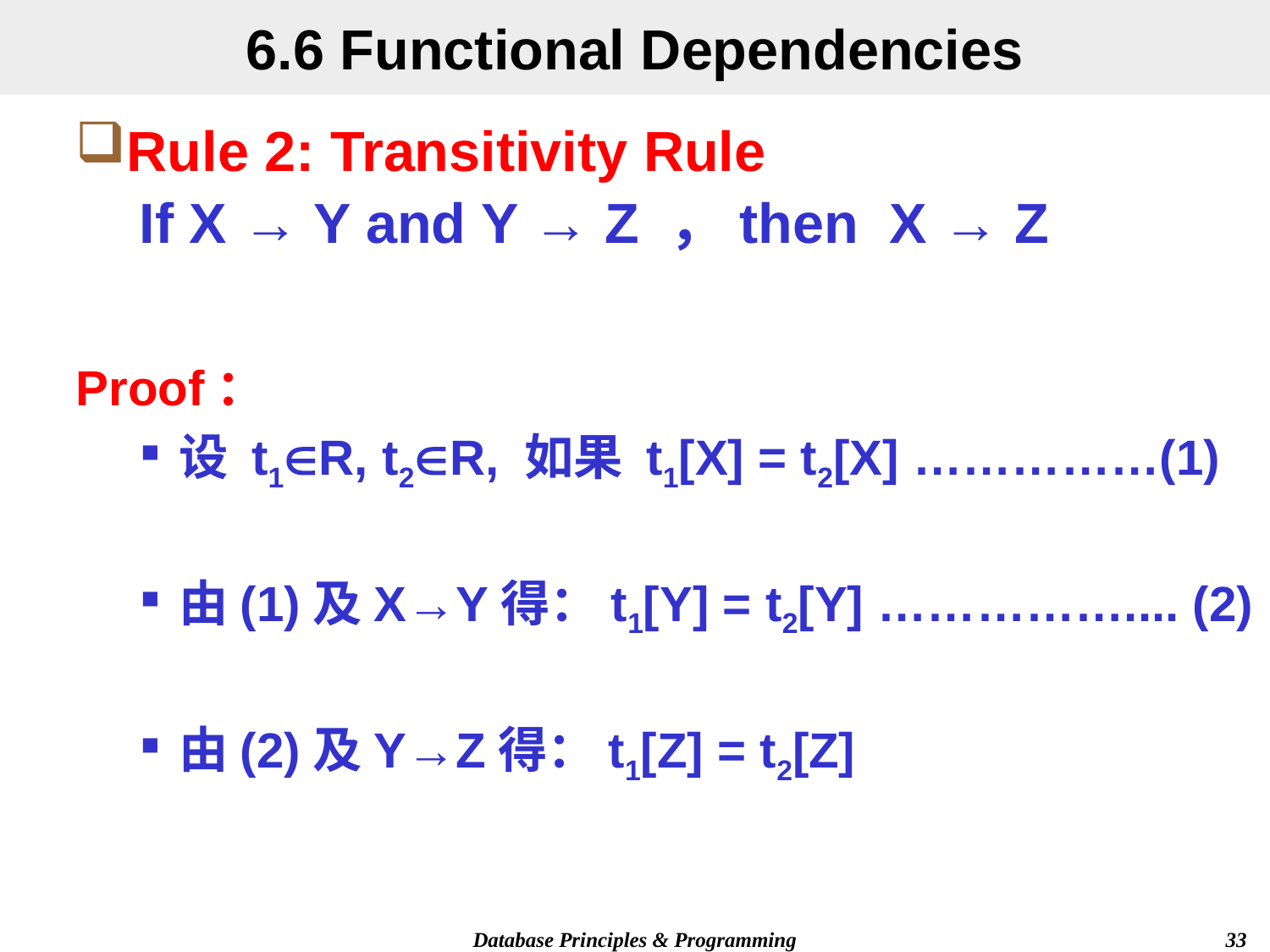

# 6.6 Functional Dependencies
Rule 2: Transitivity Rule
If X → Y and Y → Z ，then  X → Z
Proof：
设 t1∈R, t2∈R, 如果 t1[X] = t2[X] ……………(1)

由(1)及X→Y得：t1[Y] = t2[Y] …………….... (2)

由(2)及Y→Z得：t1[Z] = t2[Z]

Database Principles & Programming
33